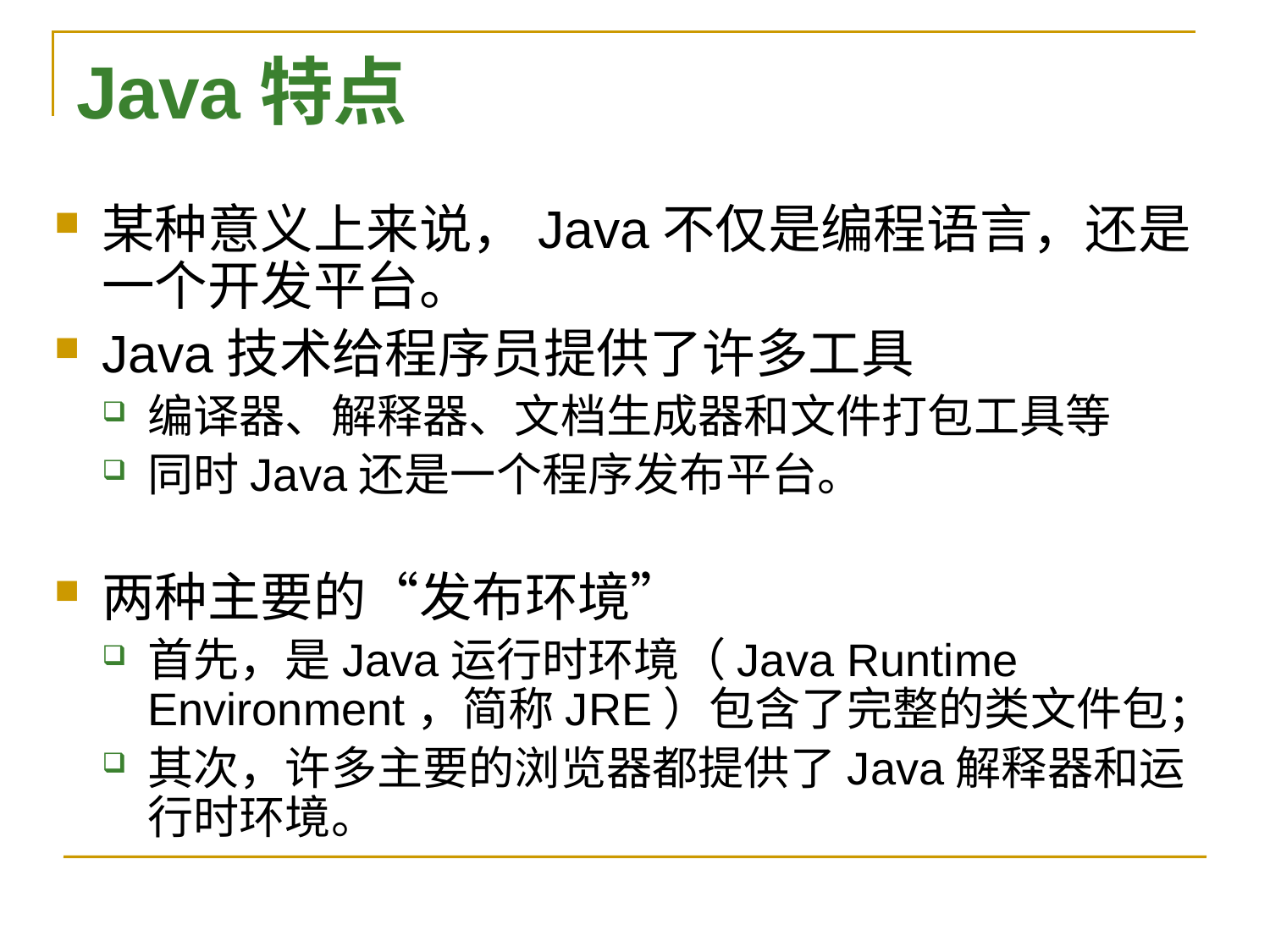

Java特点
某种意义上来说，Java不仅是编程语言，还是一个开发平台。
Java技术给程序员提供了许多工具
编译器、解释器、文档生成器和文件打包工具等
同时Java还是一个程序发布平台。

两种主要的“发布环境”
首先，是Java运行时环境（Java Runtime Environment，简称JRE）包含了完整的类文件包；
其次，许多主要的浏览器都提供了Java解释器和运行时环境。